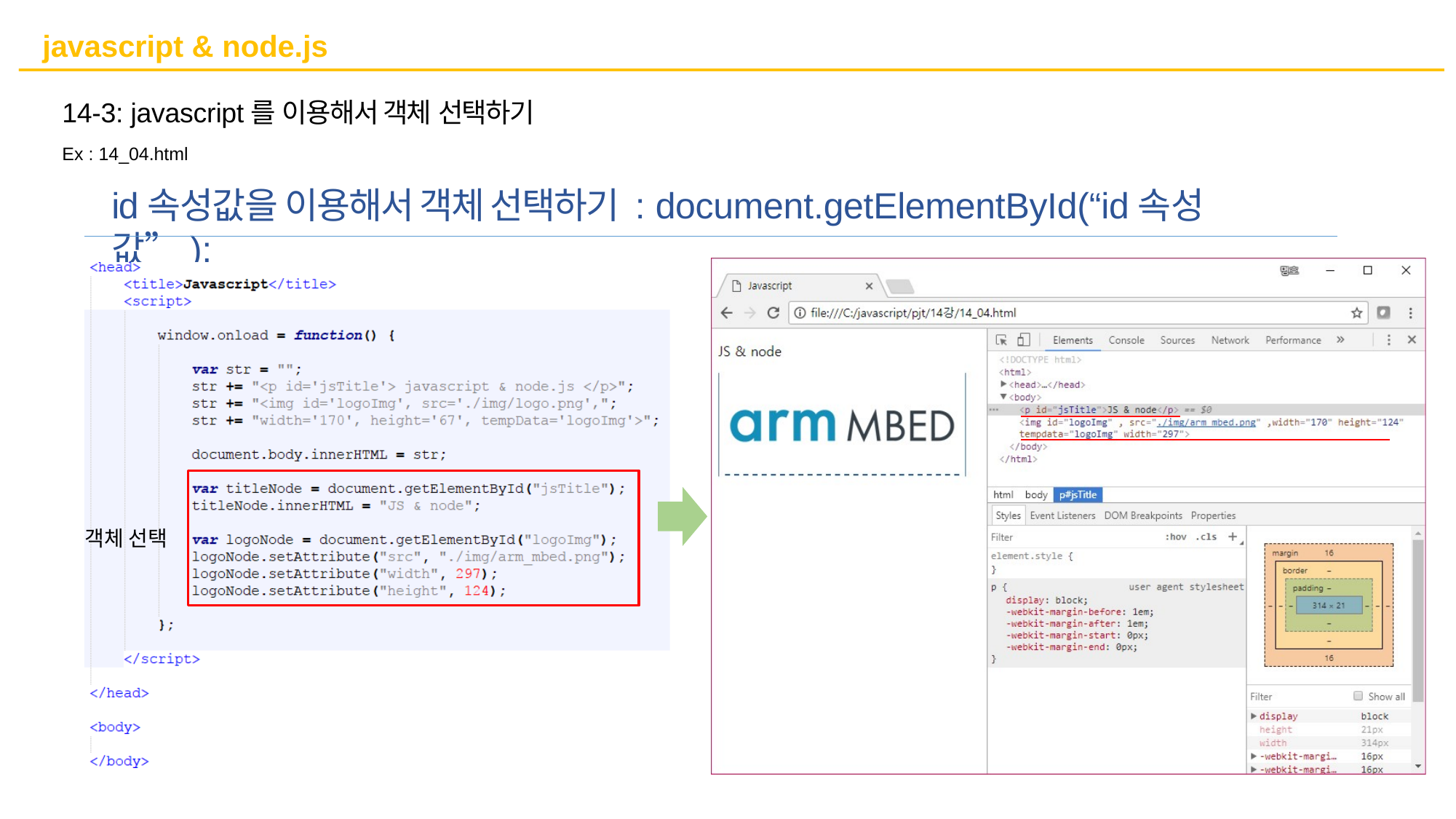

# javascript & node.js

14-3: javascript를 이용해서 객체 선택하기
Ex : 14_04.html
id속성값을 이용해서 객체 선택하기 : document.getElementById(“id속성값”);

객체 선택